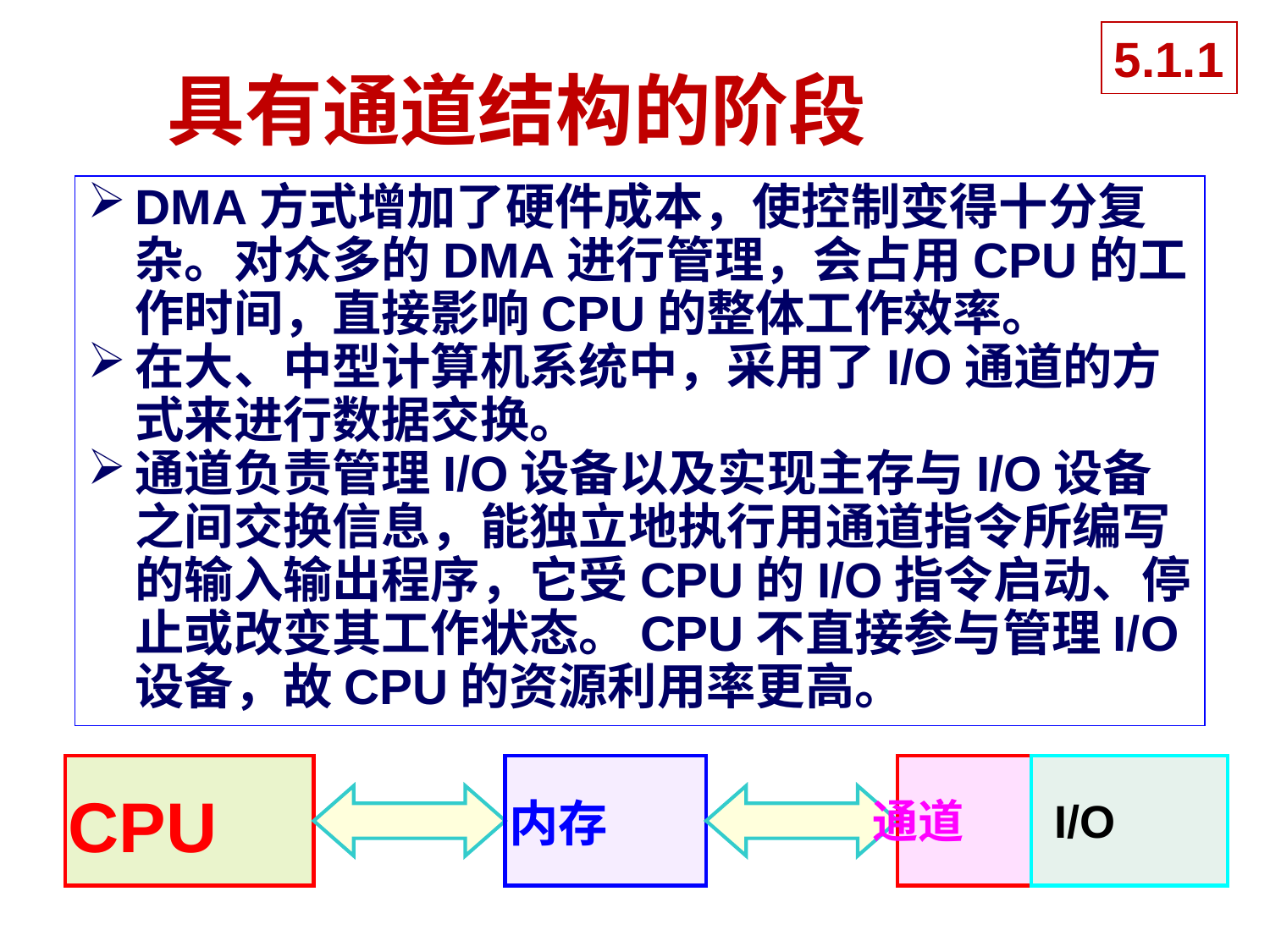

5.1.1
# 具有通道结构的阶段
DMA方式增加了硬件成本，使控制变得十分复杂。对众多的DMA进行管理，会占用CPU的工作时间，直接影响CPU的整体工作效率。
在大、中型计算机系统中，采用了I/O通道的方式来进行数据交换。
通道负责管理I/O设备以及实现主存与I/O设备之间交换信息，能独立地执行用通道指令所编写的输入输出程序，它受CPU的I/O指令启动、停止或改变其工作状态。CPU不直接参与管理I/O设备，故CPU的资源利用率更高。

CPU

内存

通道
I/O